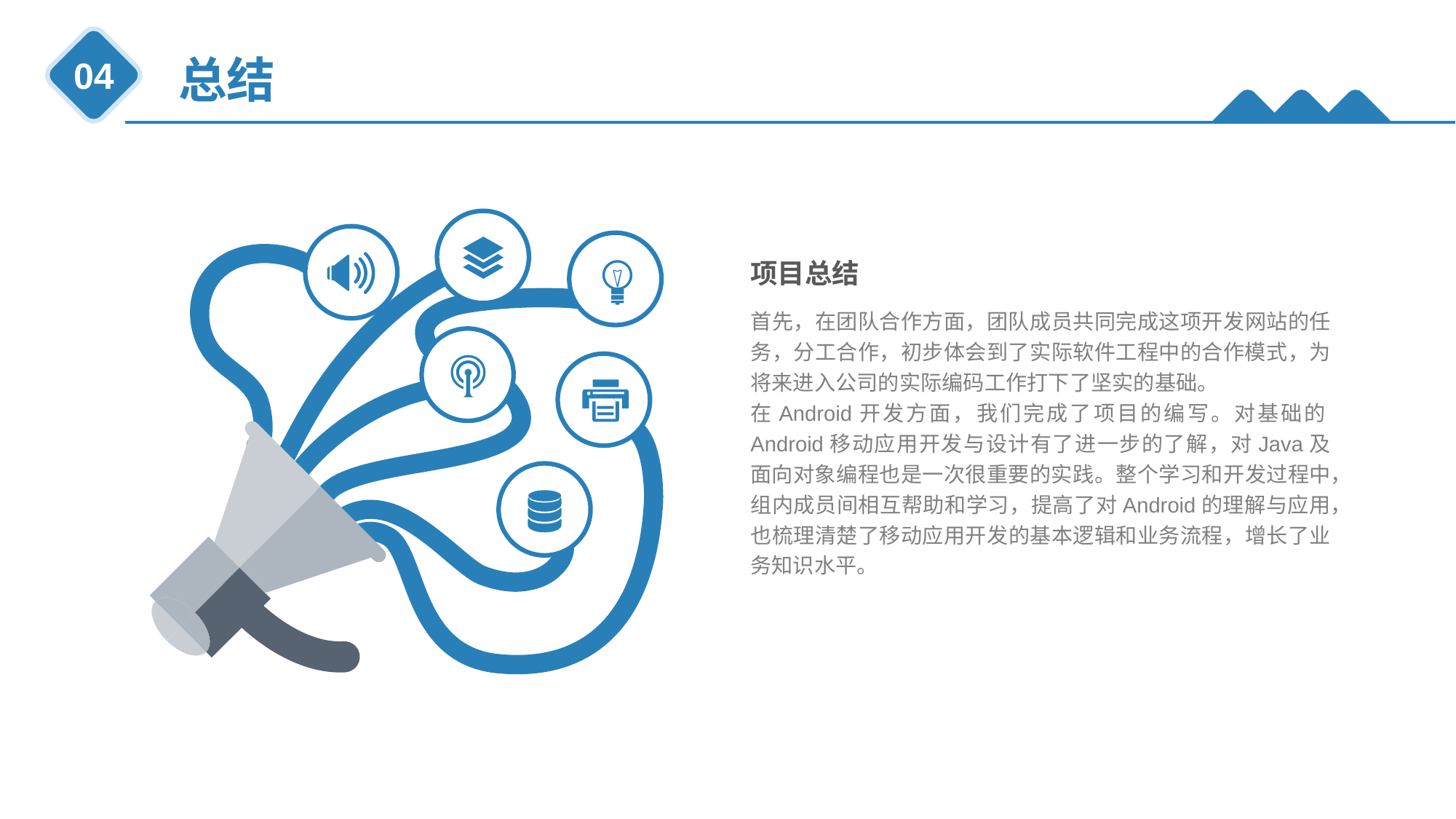

总结
04

项目总结
首先，在团队合作方面，团队成员共同完成这项开发网站的任务，分工合作，初步体会到了实际软件工程中的合作模式，为将来进入公司的实际编码工作打下了坚实的基础。
在Android开发方面，我们完成了项目的编写。对基础的Android移动应用开发与设计有了进一步的了解，对Java及面向对象编程也是一次很重要的实践。整个学习和开发过程中，组内成员间相互帮助和学习，提高了对Android的理解与应用，也梳理清楚了移动应用开发的基本逻辑和业务流程，增长了业务知识水平。